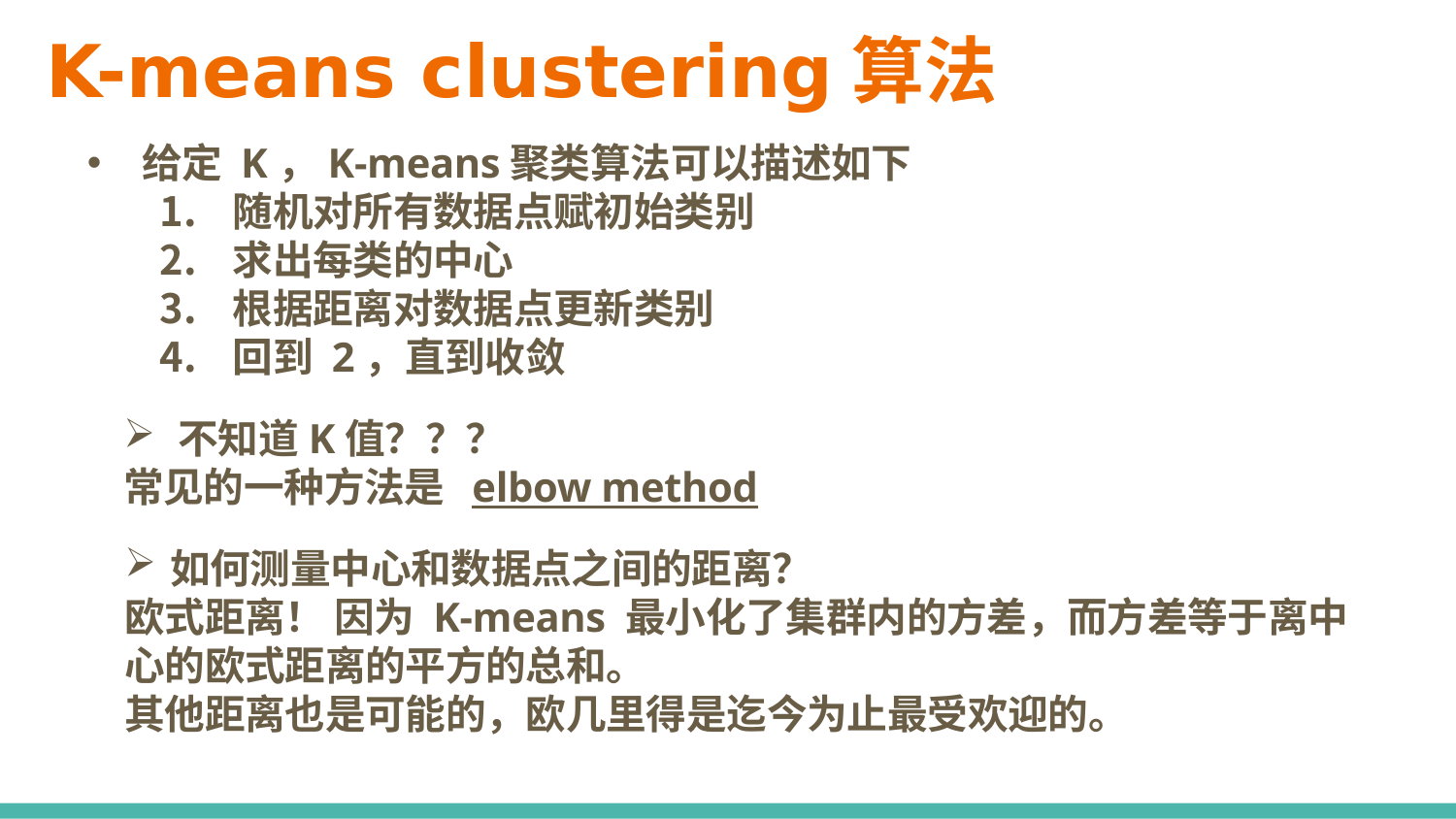

# K-means clustering算法
给定 K，K-means聚类算法可以描述如下
随机对所有数据点赋初始类别
求出每类的中心
根据距离对数据点更新类别
回到 2，直到收敛
不知道K值？？？
常见的一种方法是  elbow method
如何测量中心和数据点之间的距离？
欧式距离！ 因为 K-means 最小化了集群内的方差，而方差等于离中心的欧式距离的平方的总和。
其他距离也是可能的，欧几里得是迄今为止最受欢迎的。